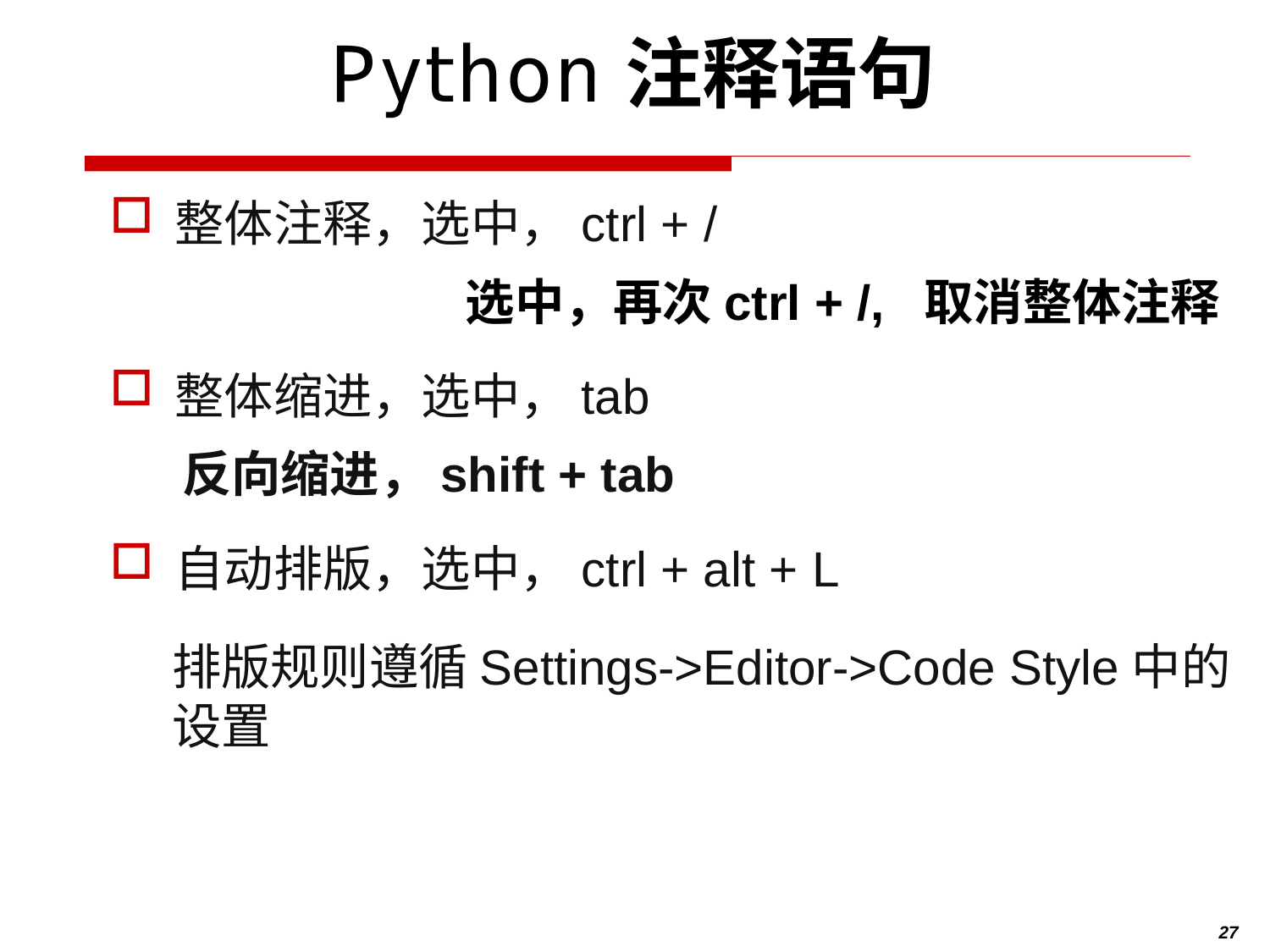

# Python注释语句
整体注释，选中，ctrl + /
选中，再次ctrl + /,  取消整体注释
整体缩进，选中，tab
 反向缩进，shift + tab
自动排版，选中，ctrl + alt + L
排版规则遵循Settings->Editor->Code Style中的设置
27